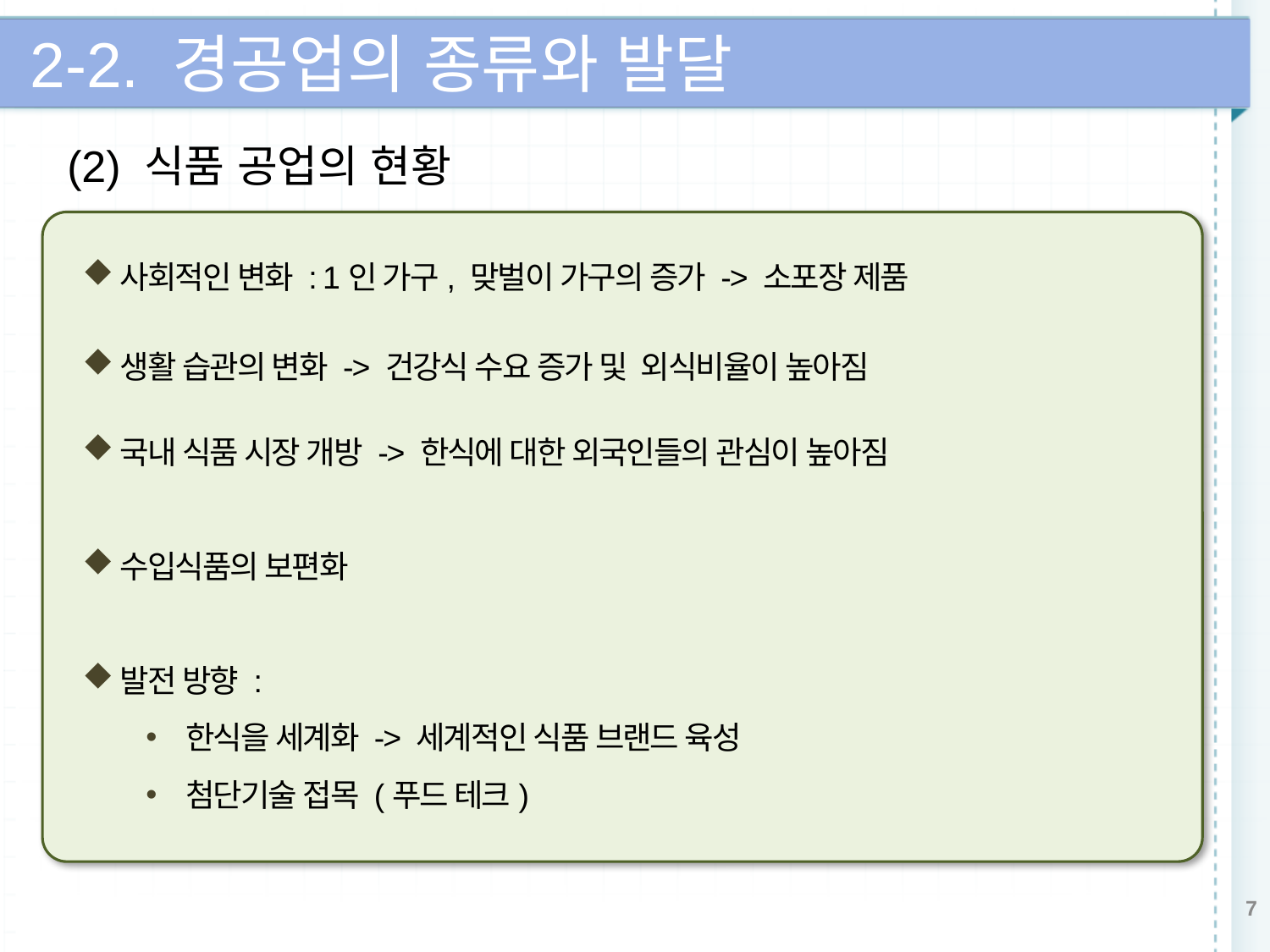

2-2. 경공업의 종류와 발달
(2) 식품 공업의 현황

사회적인 변화 : 1인 가구, 맞벌이 가구의 증가 -> 소포장 제품

생활 습관의 변화 -> 건강식 수요 증가 및  외식비율이 높아짐

국내 식품 시장 개방 -> 한식에 대한 외국인들의 관심이 높아짐

수입식품의 보편화

발전 방향 :
한식을 세계화 -> 세계적인 식품 브랜드 육성
첨단기술 접목 (푸드 테크)
7